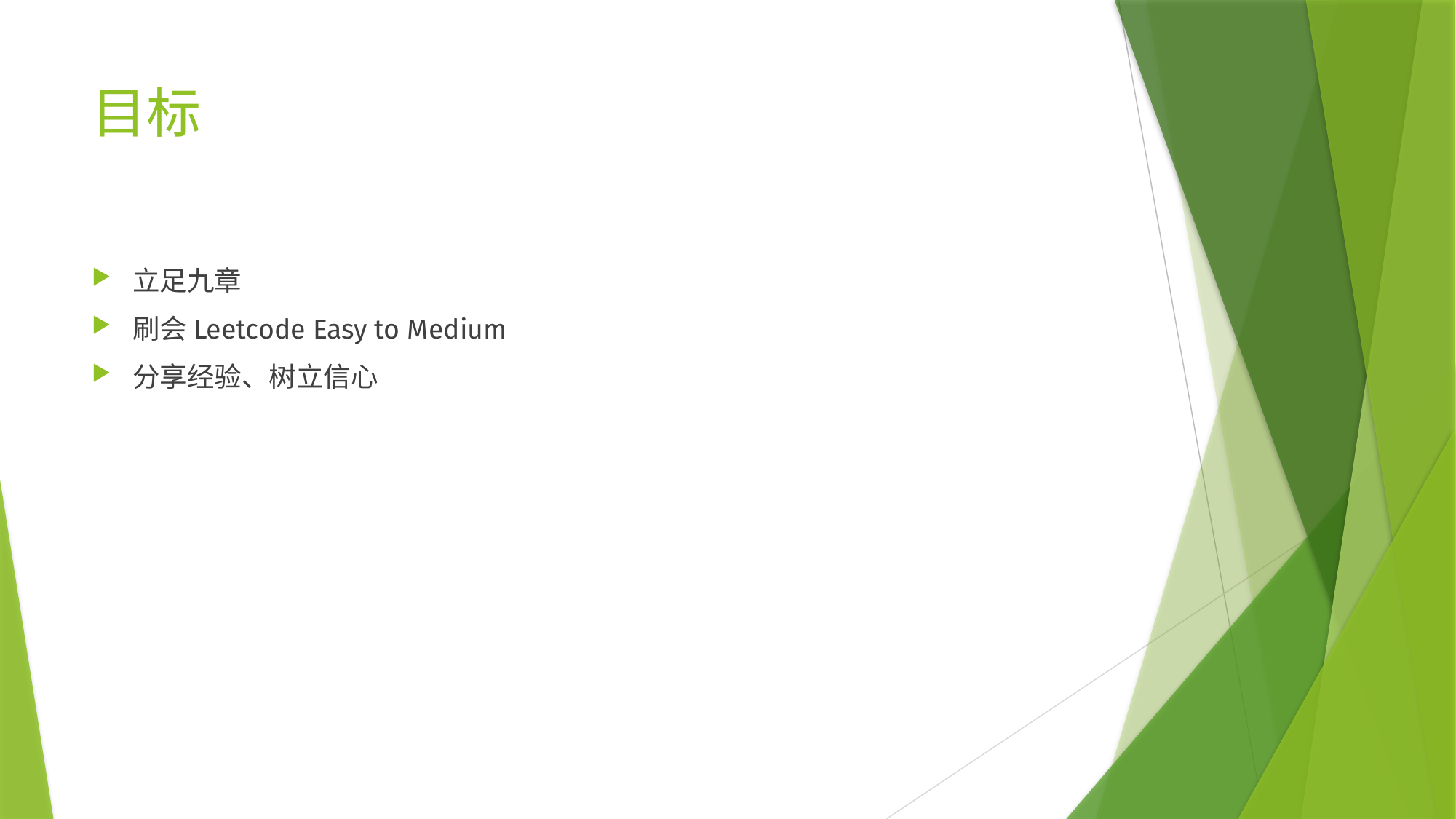

# 目标
立足九章
刷会Leetcode Easy to Medium
分享经验、树立信心